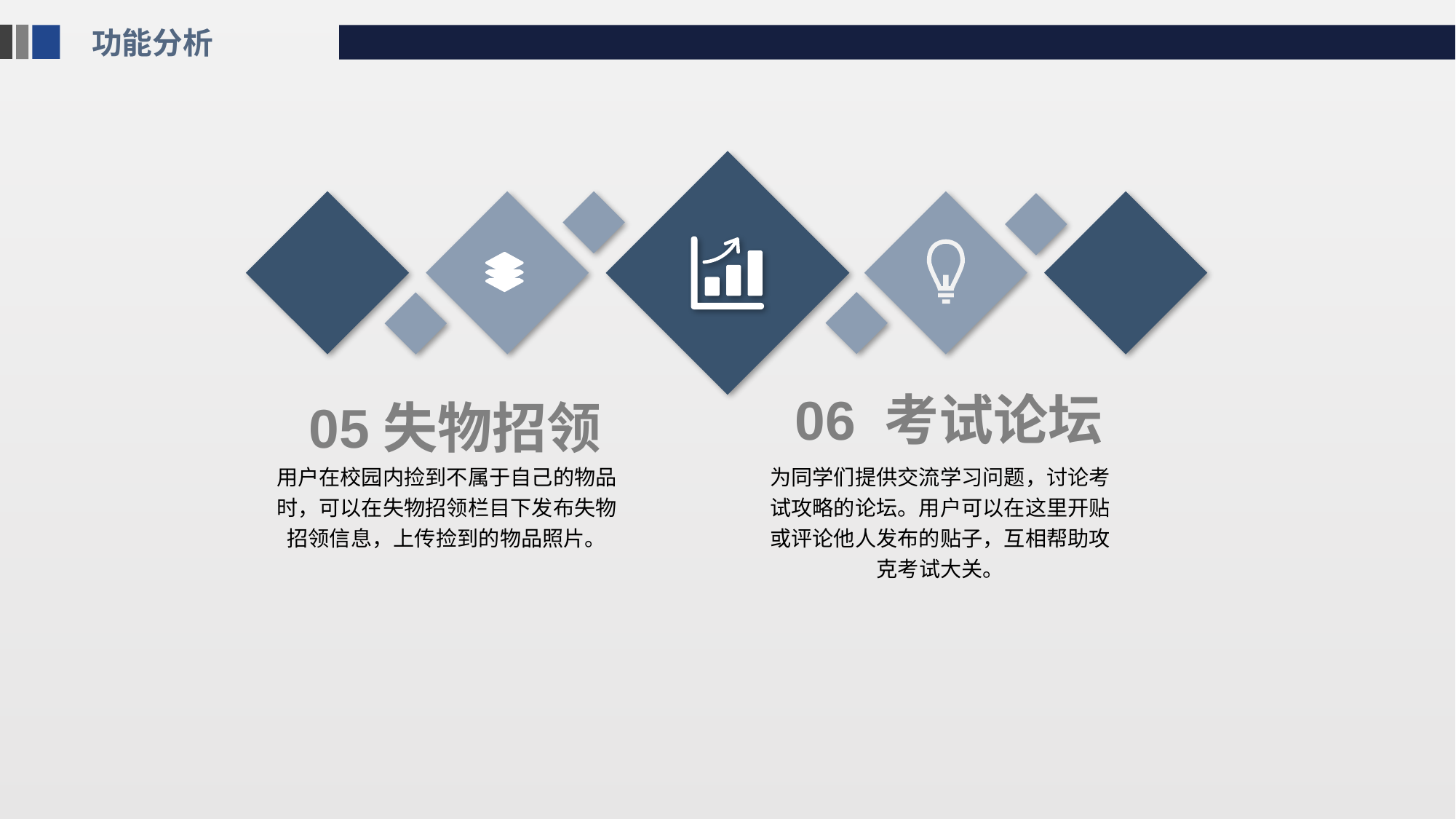

功能分析

06 考试论坛
为同学们提供交流学习问题，讨论考试攻略的论坛。用户可以在这里开贴或评论他人发布的贴子，互相帮助攻克考试大关。
05失物招领
用户在校园内捡到不属于自己的物品时，可以在失物招领栏目下发布失物招领信息，上传捡到的物品照片。